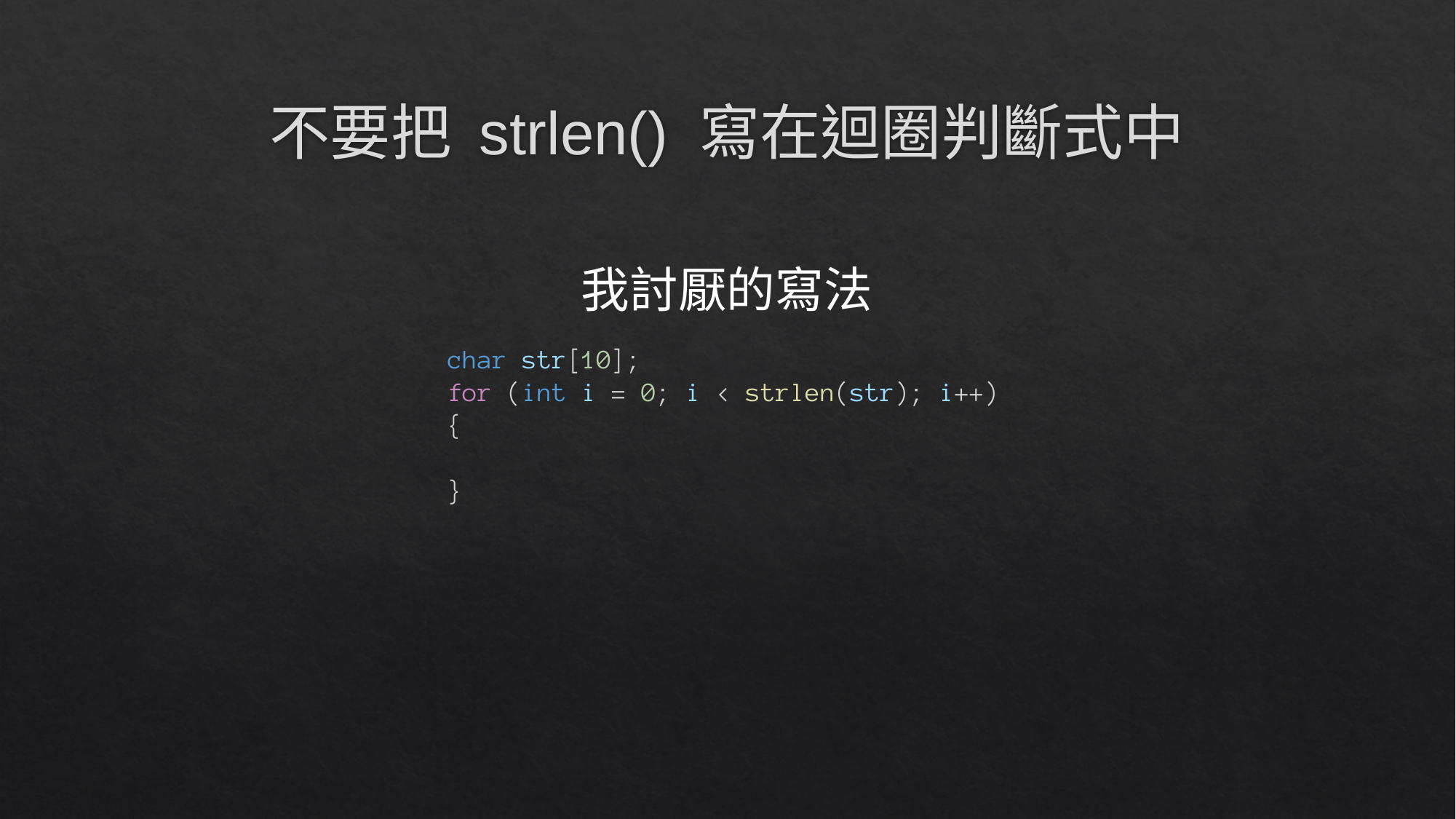

# 不要把 strlen() 寫在迴圈判斷式中
我討厭的寫法
char str[10];
for (int i = 0; i < strlen(str); i++)
{
}